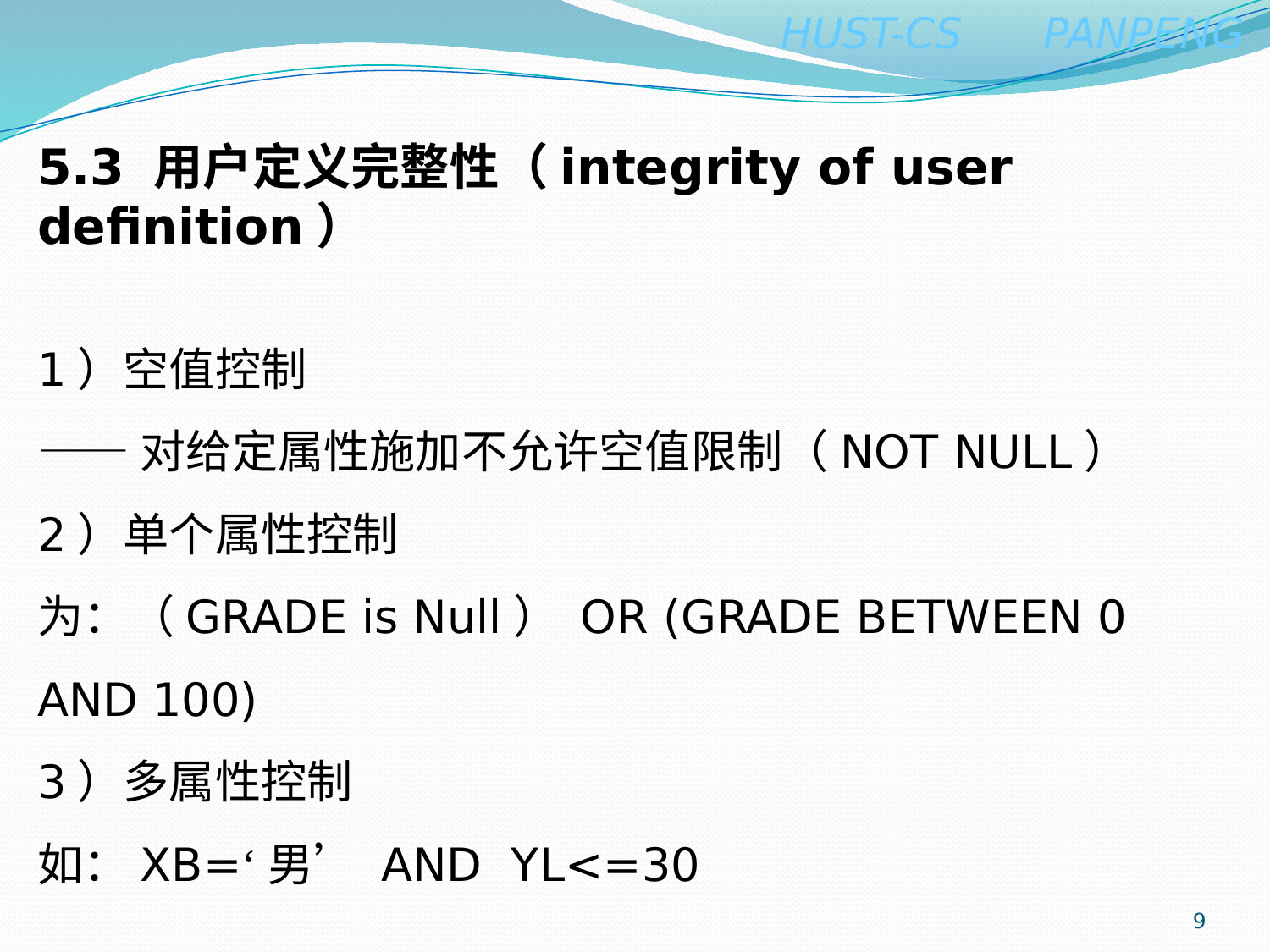

5.3 用户定义完整性（integrity of user definition）

1）空值控制
——对给定属性施加不允许空值限制（NOT NULL）
2）单个属性控制
为：（GRADE is Null） OR (GRADE BETWEEN 0 AND 100)
3）多属性控制
如：XB=‘男’ AND  YL<=30
9